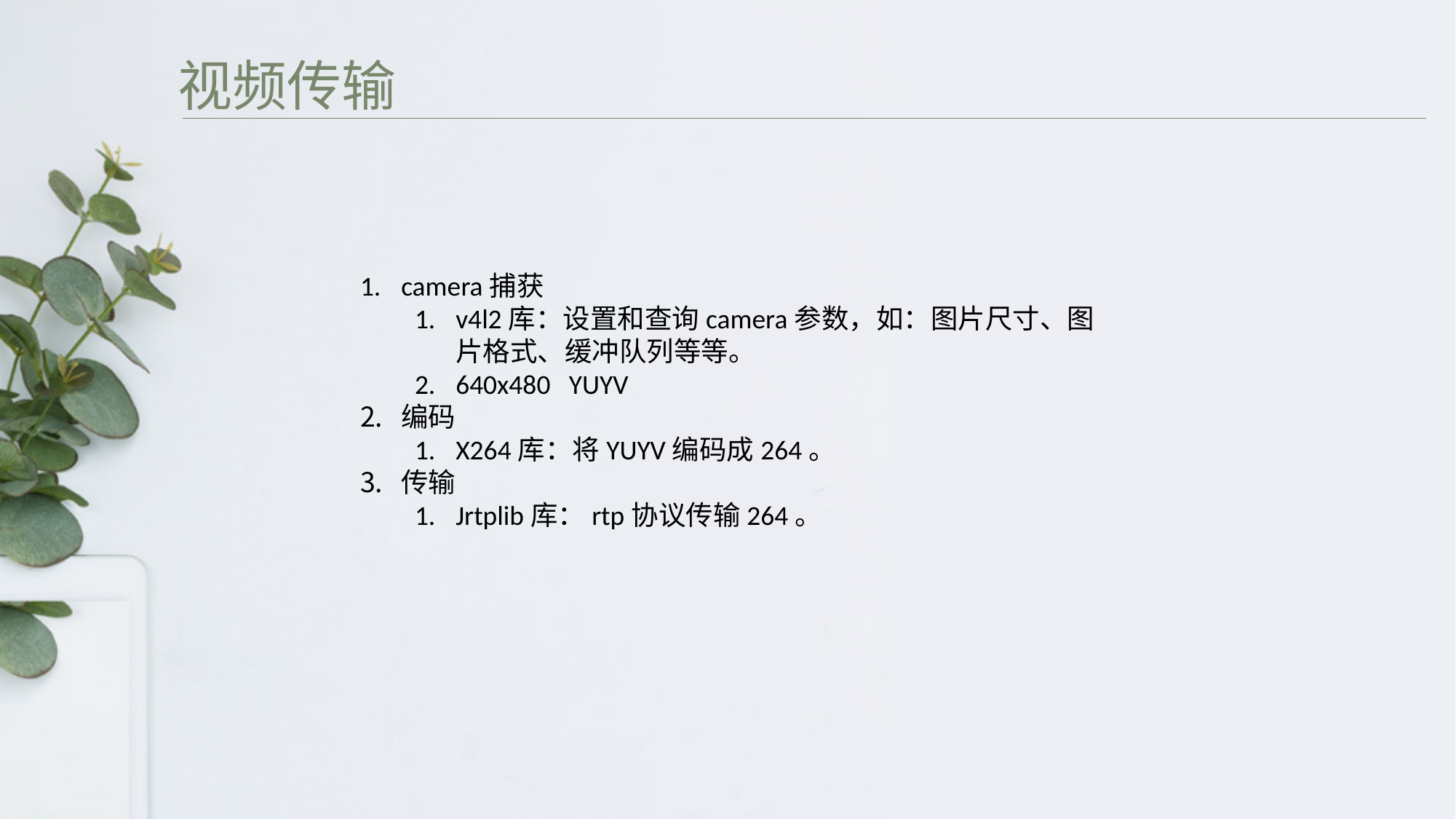

视频传输
camera捕获
v4l2库：设置和查询camera参数，如：图片尺寸、图片格式、缓冲队列等等。
640x480   YUYV
编码
X264库：将YUYV编码成264。
传输
Jrtplib库：rtp协议传输264。